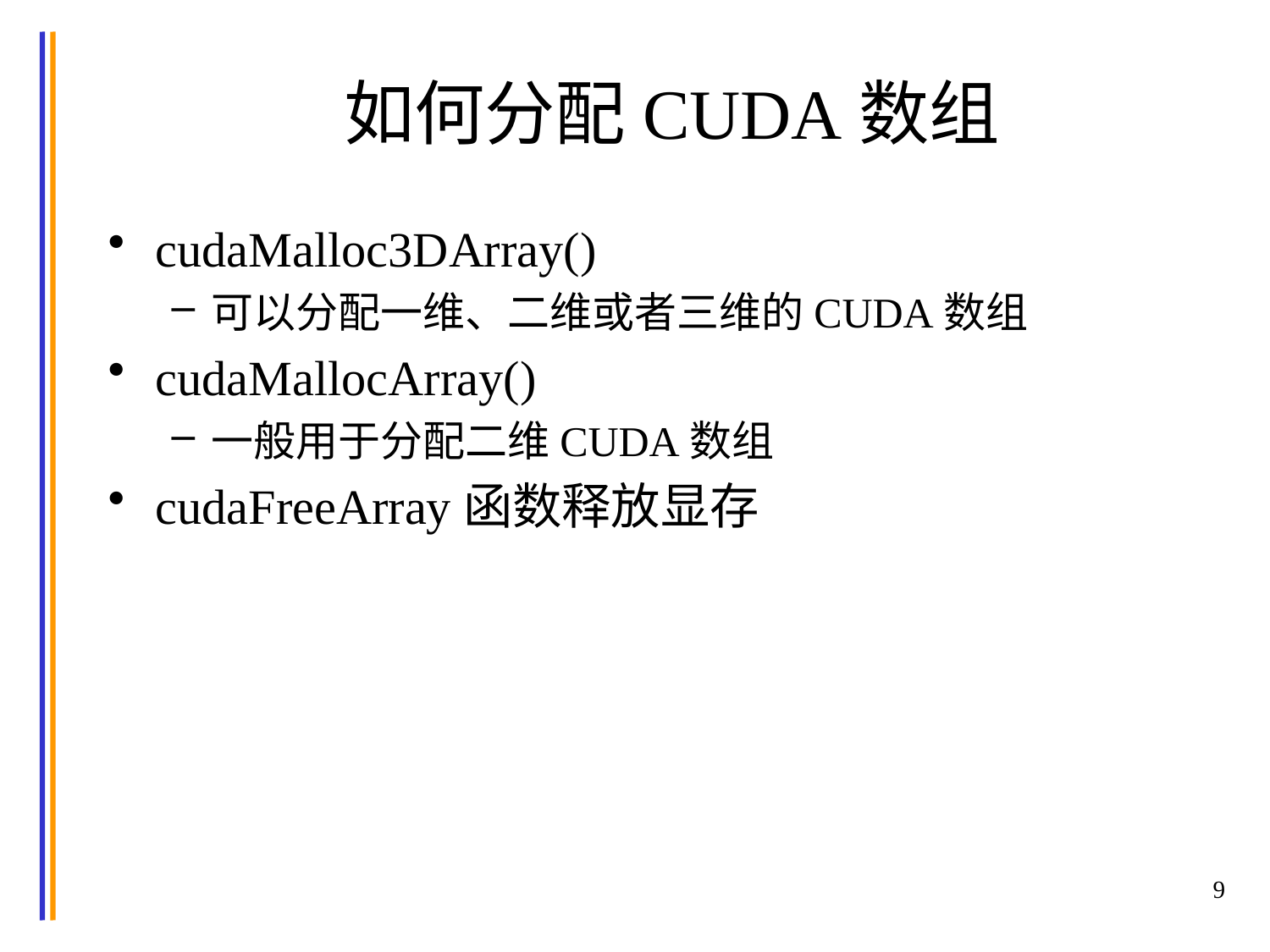

# 如何分配CUDA数组
cudaMalloc3DArray()
可以分配一维、二维或者三维的CUDA数组
cudaMallocArray()
一般用于分配二维CUDA数组
cudaFreeArray函数释放显存
9